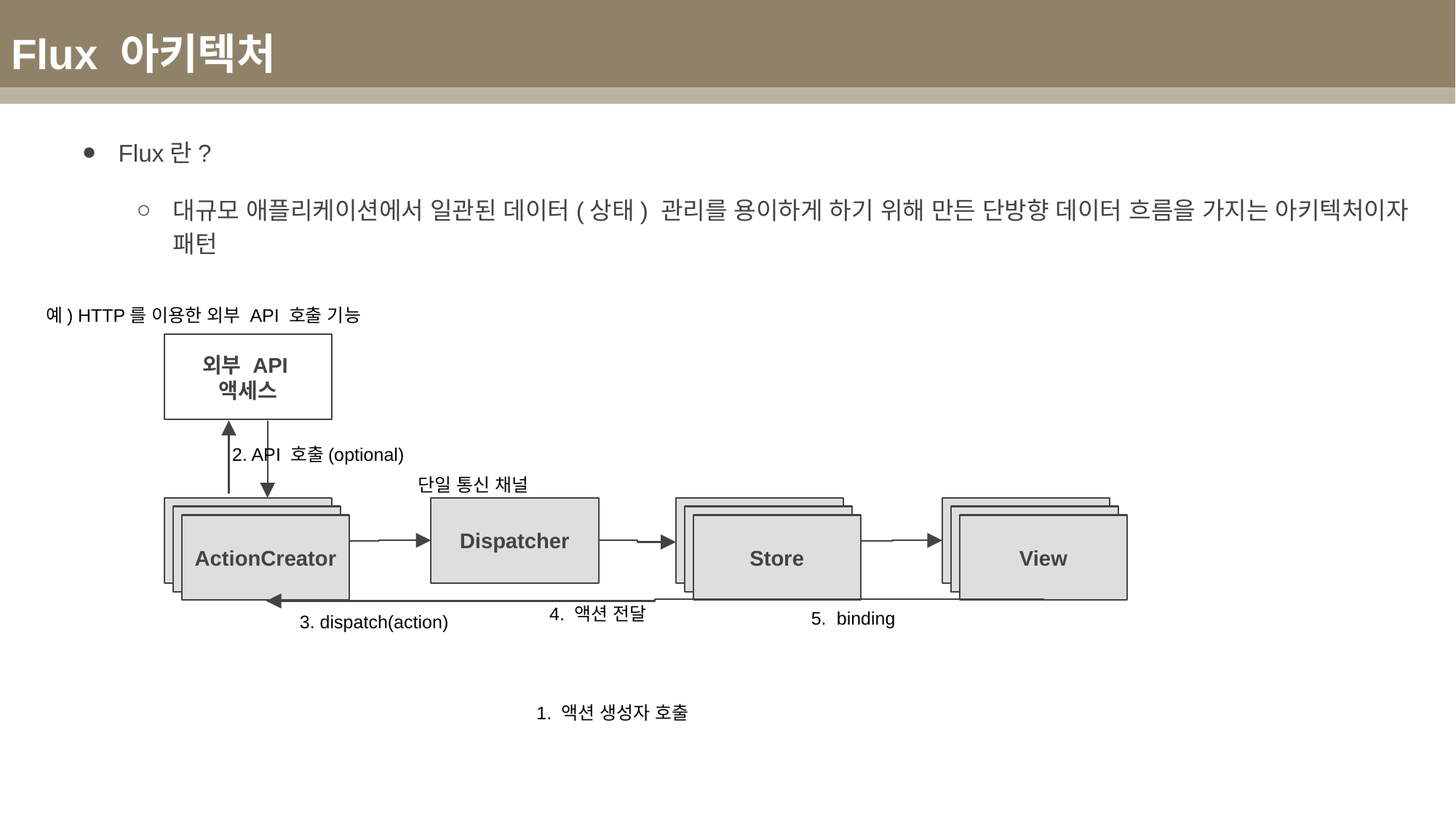

Flux 아키텍처
Flux란?
대규모 애플리케이션에서 일관된 데이터(상태) 관리를 용이하게 하기 위해 만든 단방향 데이터 흐름을 가지는 아키텍처이자 패턴

예) HTTP를 이용한 외부 API 호출 기능
외부 API
액세스
2. API 호출(optional)
단일 통신 채널
Dispatcher
Action
Action
ActionCreator
Store
Store
Store
View
View
View
4. 액션 전달
5.  binding
3. dispatch(action)
1. 액션 생성자 호출